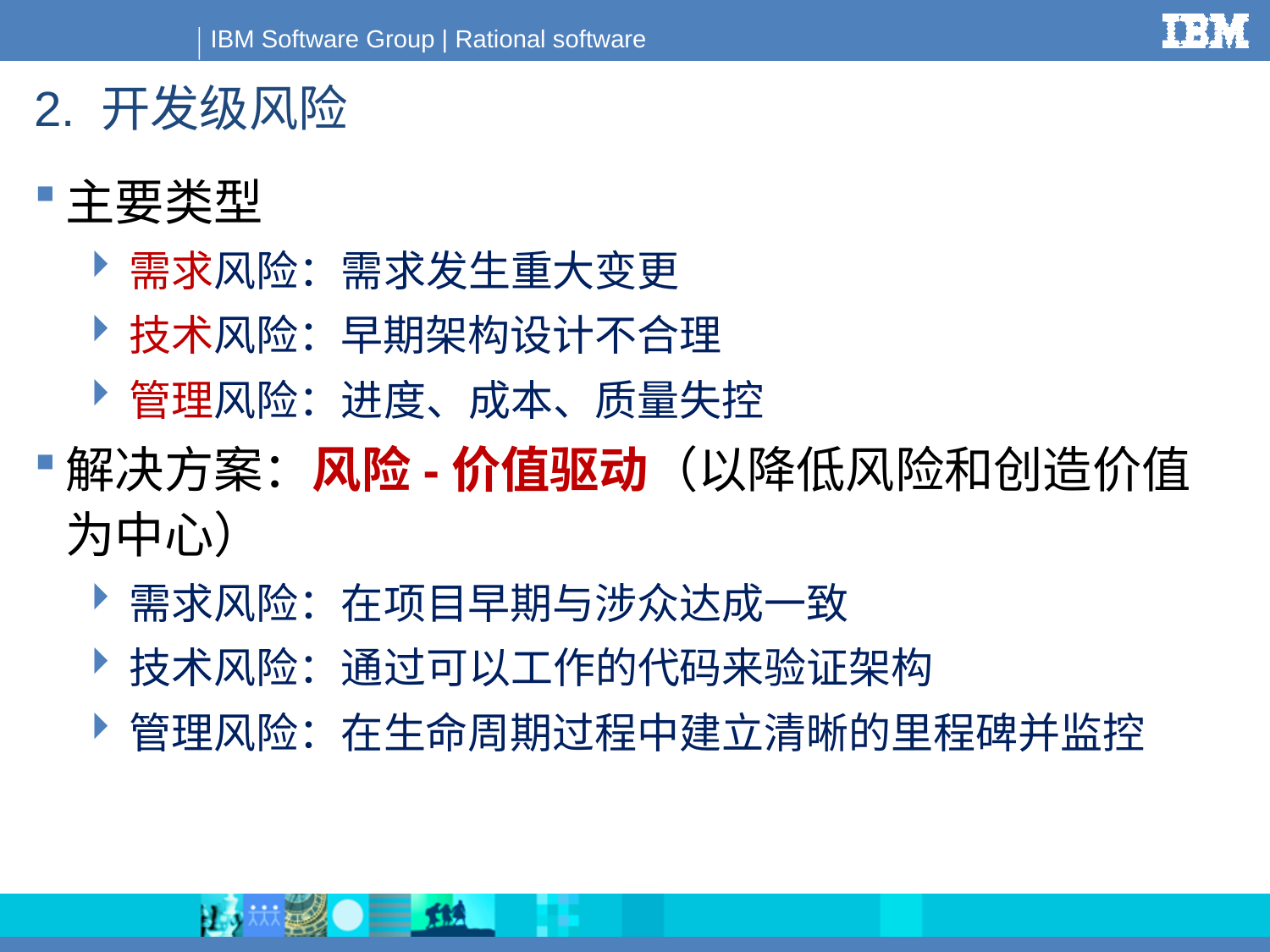

# 2. 开发级风险
主要类型
需求风险：需求发生重大变更
技术风险：早期架构设计不合理
管理风险：进度、成本、质量失控
解决方案：风险-价值驱动（以降低风险和创造价值为中心）
需求风险：在项目早期与涉众达成一致
技术风险：通过可以工作的代码来验证架构
管理风险：在生命周期过程中建立清晰的里程碑并监控